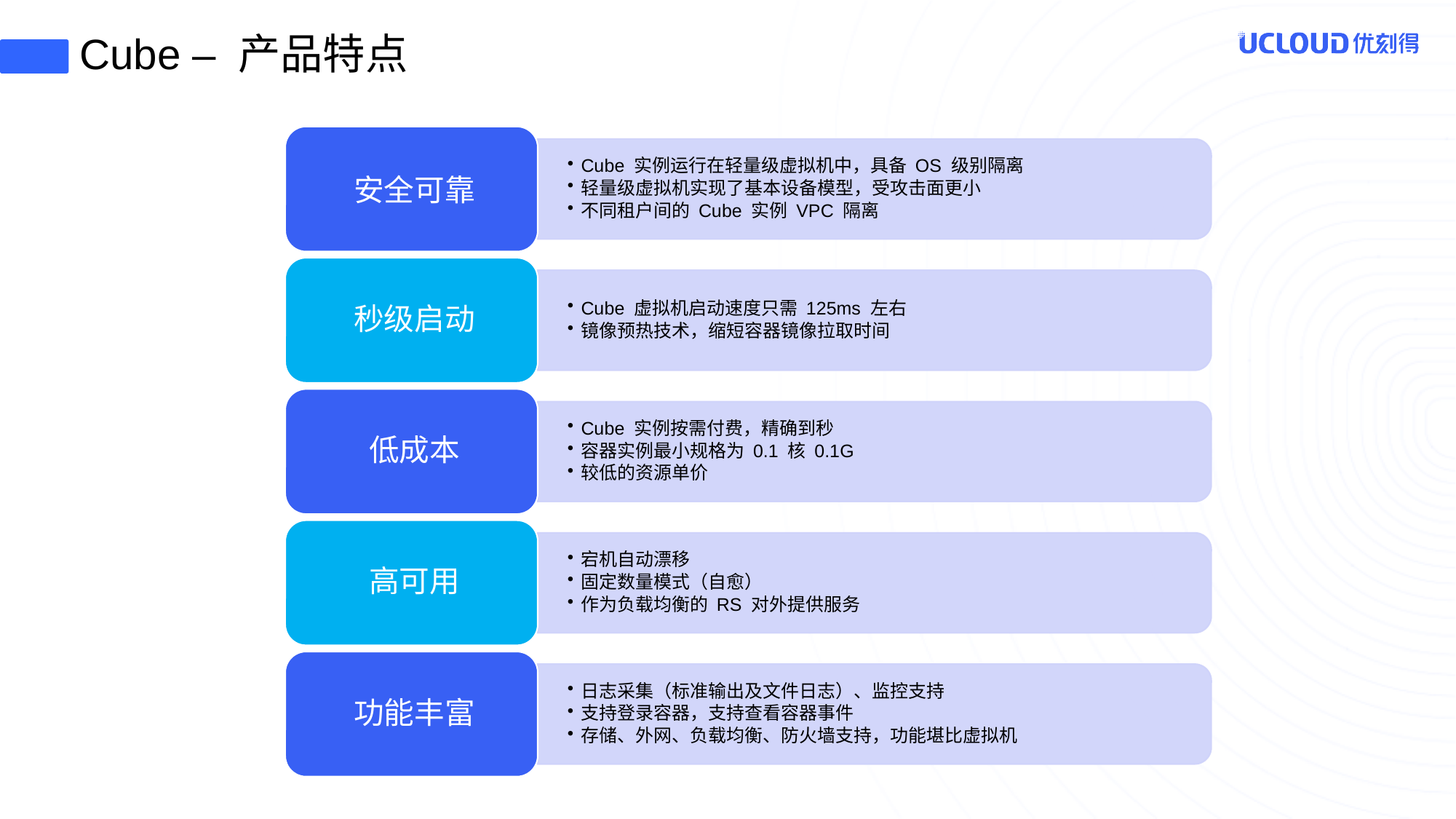

Cube – 产品特点

Cube 实例运行在轻量级虚拟机中，具备 OS 级别隔离
轻量级虚拟机实现了基本设备模型，受攻击面更小
不同租户间的 Cube 实例 VPC 隔离
安全可靠
Cube 虚拟机启动速度只需 125ms 左右
镜像预热技术，缩短容器镜像拉取时间
秒级启动
Cube 实例按需付费，精确到秒
容器实例最小规格为 0.1 核 0.1G
较低的资源单价
低成本
宕机自动漂移
固定数量模式（自愈）
作为负载均衡的 RS 对外提供服务
高可用
日志采集（标准输出及文件日志）、监控支持
支持登录容器，支持查看容器事件
存储、外网、负载均衡、防火墙支持，功能堪比虚拟机
功能丰富